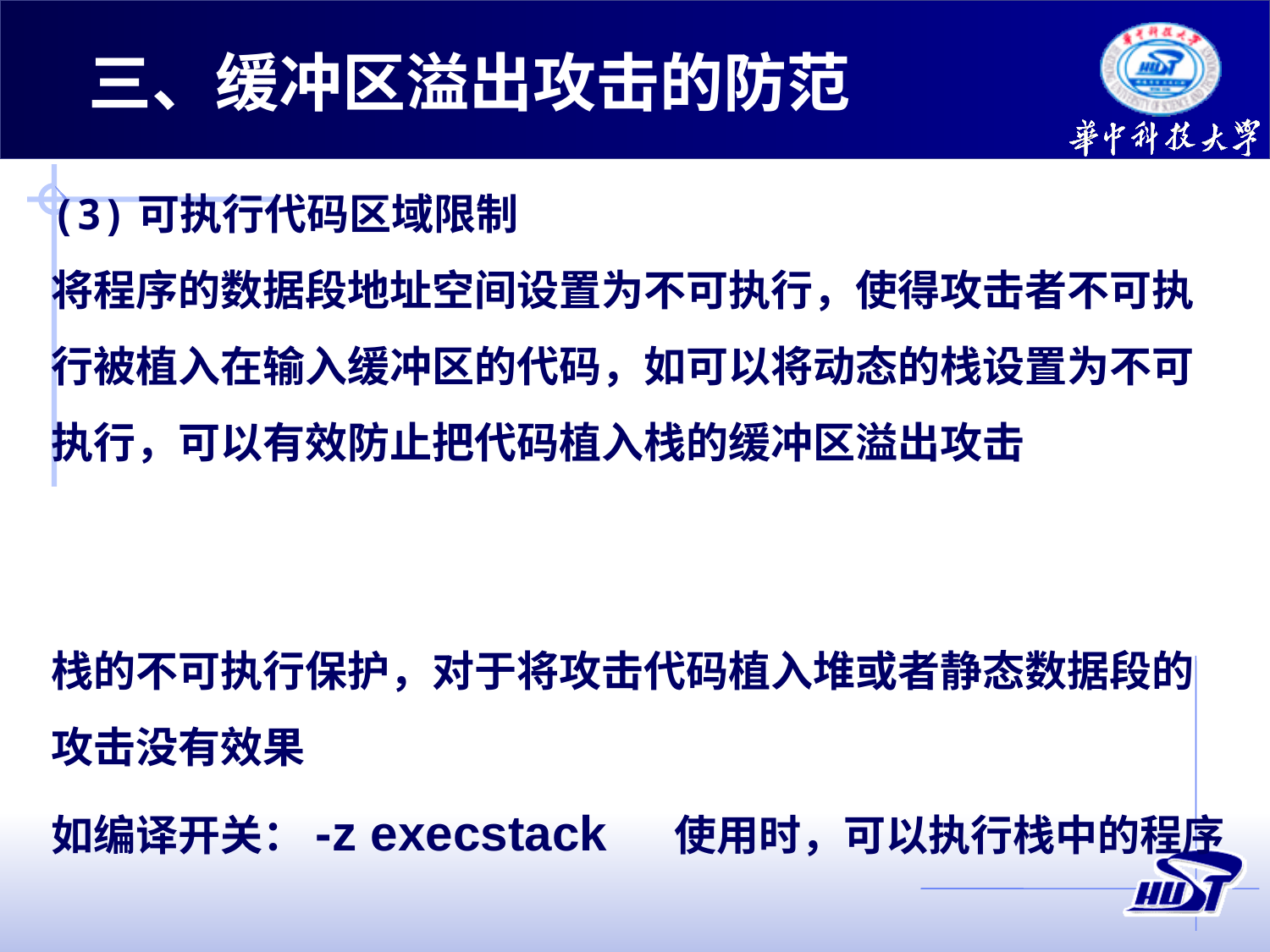

三、缓冲区溢出攻击的防范
(3)可执行代码区域限制
将程序的数据段地址空间设置为不可执行，使得攻击者不可执行被植入在输入缓冲区的代码，如可以将动态的栈设置为不可执行，可以有效防止把代码植入栈的缓冲区溢出攻击

栈的不可执行保护，对于将攻击代码植入堆或者静态数据段的攻击没有效果
如编译开关：-z execstack    使用时，可以执行栈中的程序